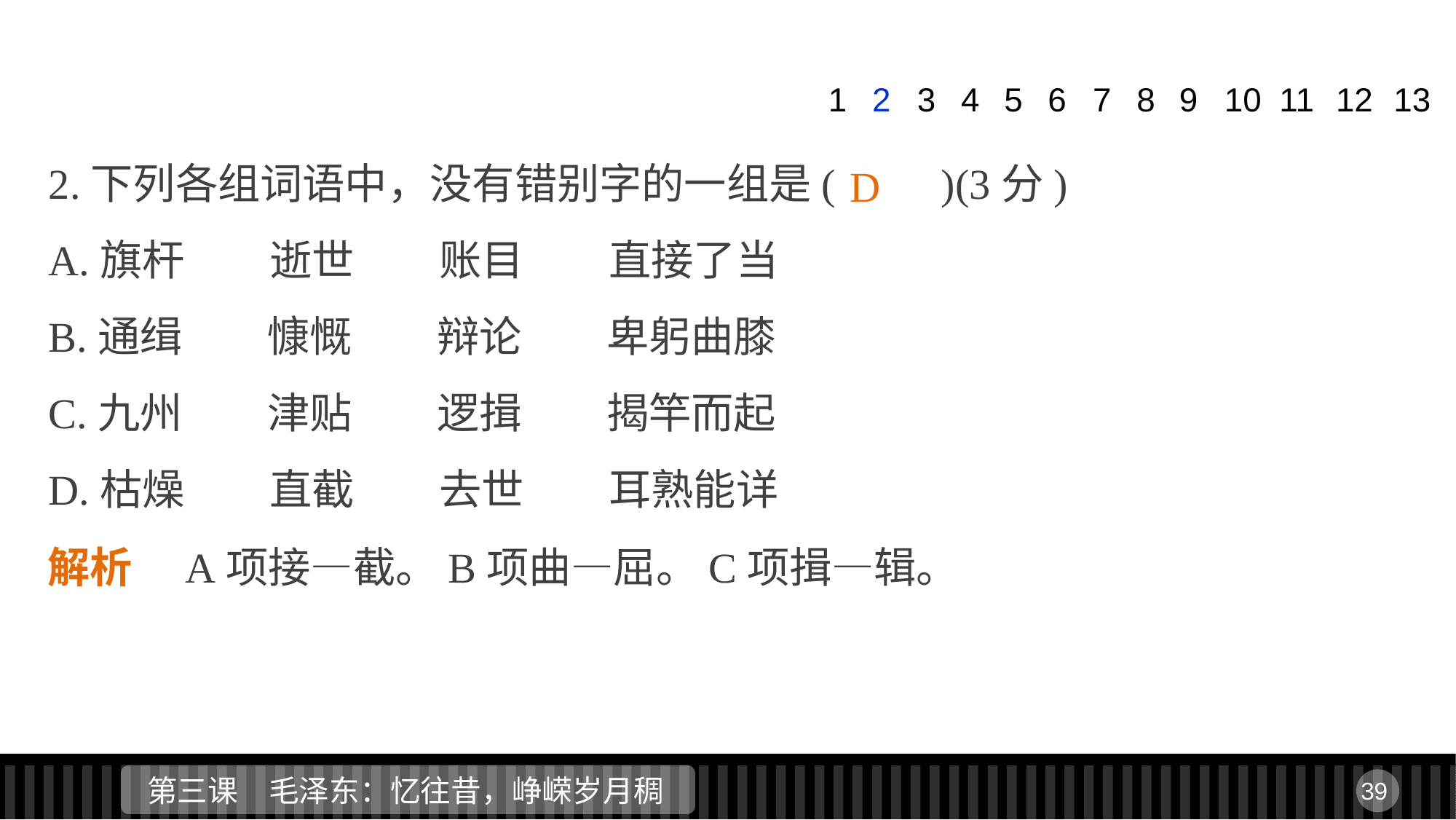

1
2
3
4
5
6
7
8
9
11
12
13
10
2.下列各组词语中，没有错别字的一组是(　　)(3分)
A.旗杆　　逝世　　账目　　直接了当
B.通缉　　慷慨　　辩论　　卑躬曲膝
C.九州　　津贴　　逻揖　　揭竿而起
D.枯燥　　直截　　去世　　耳熟能详
D
解析　A项接—截。B项曲—屈。C项揖—辑。